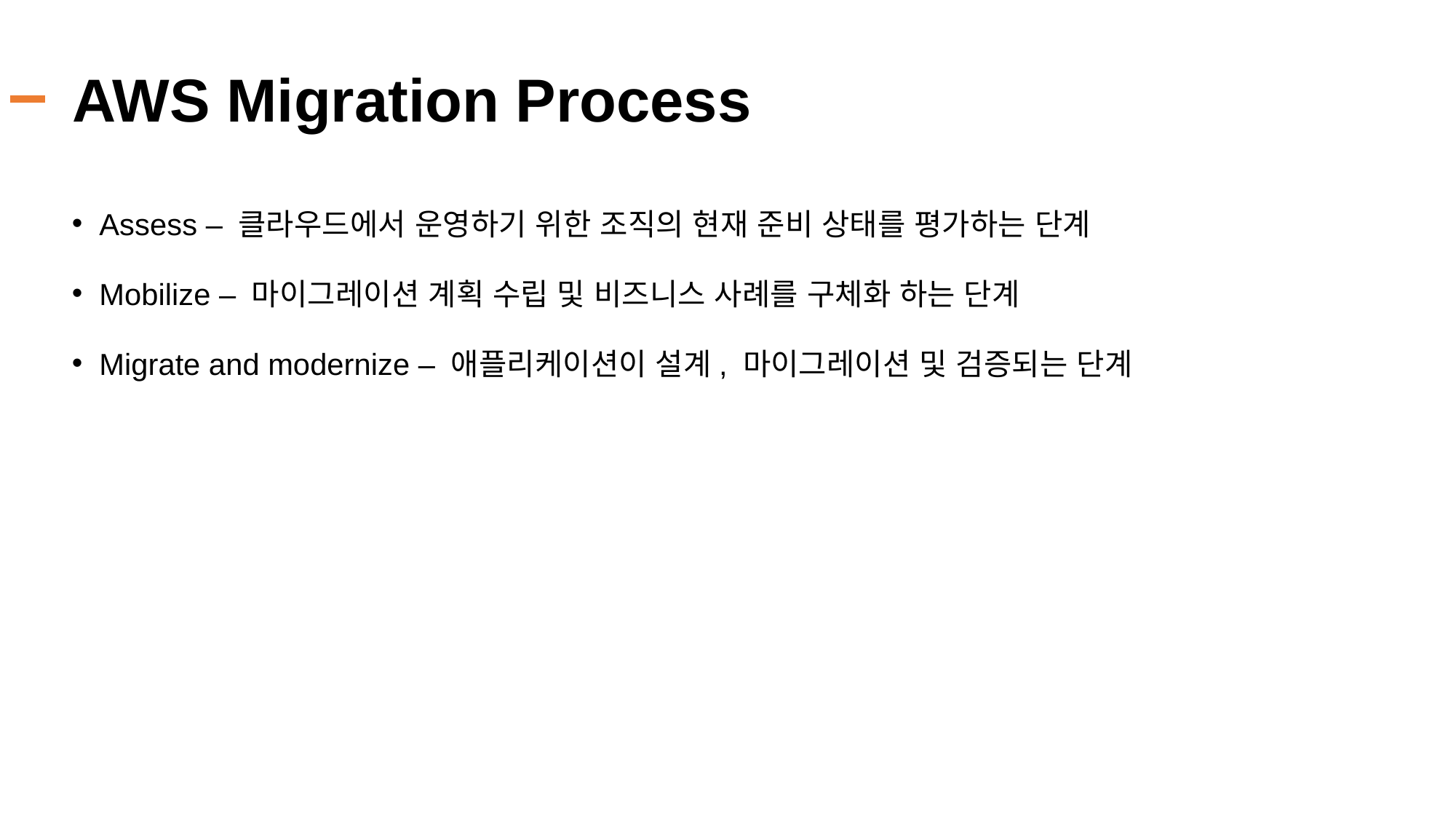

# AWS Migration Process

Assess – 클라우드에서 운영하기 위한 조직의 현재 준비 상태를 평가하는 단계
Mobilize – 마이그레이션 계획 수립 및 비즈니스 사례를 구체화 하는 단계
Migrate and modernize – 애플리케이션이 설계, 마이그레이션 및 검증되는 단계